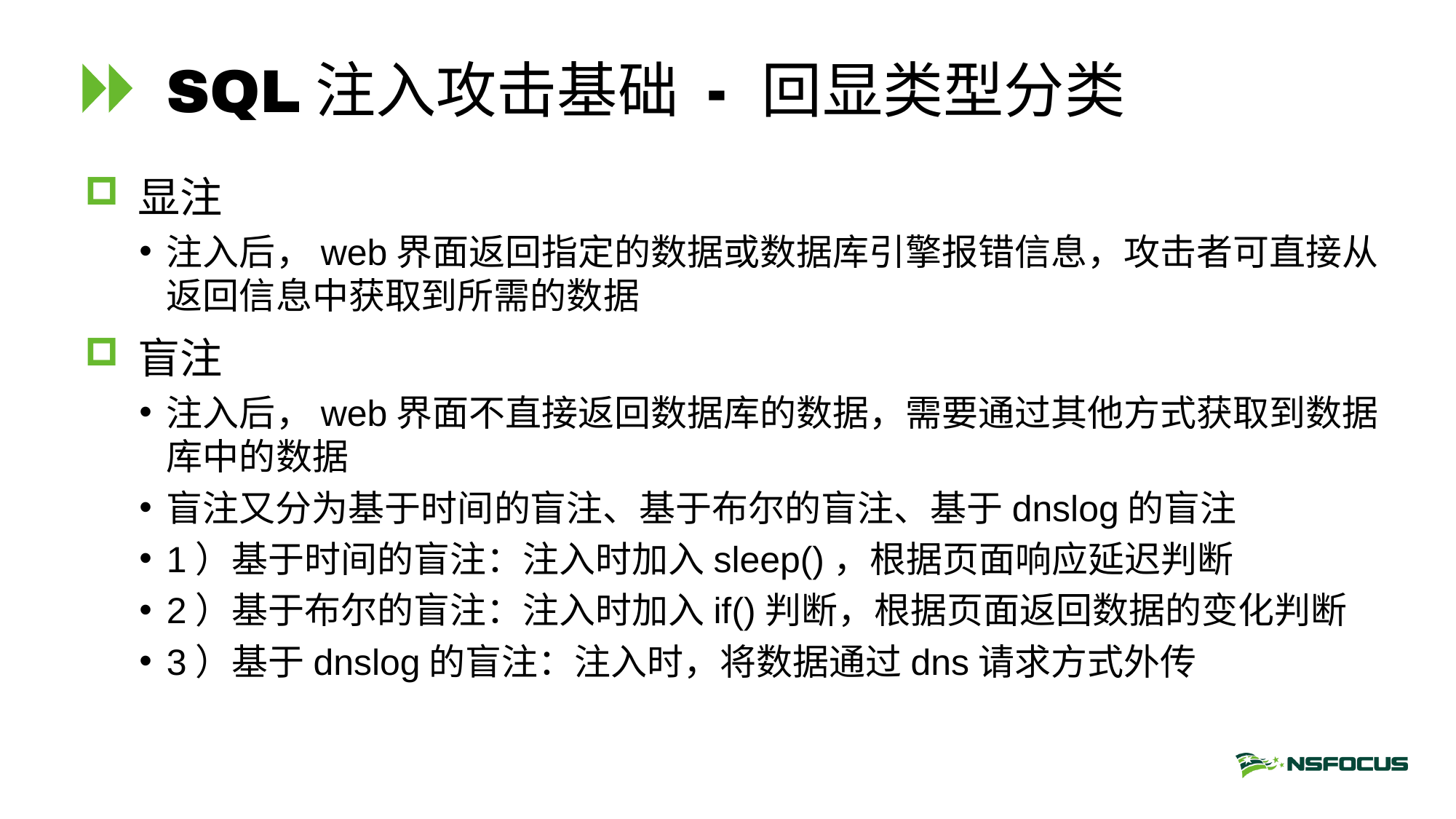

# SQL注入攻击基础 - 回显类型分类
显注
注入后，web界面返回指定的数据或数据库引擎报错信息，攻击者可直接从返回信息中获取到所需的数据
盲注
注入后，web界面不直接返回数据库的数据，需要通过其他方式获取到数据库中的数据
盲注又分为基于时间的盲注、基于布尔的盲注、基于dnslog的盲注
1）基于时间的盲注：注入时加入sleep()，根据页面响应延迟判断
2）基于布尔的盲注：注入时加入if()判断，根据页面返回数据的变化判断
3）基于dnslog的盲注：注入时，将数据通过dns请求方式外传